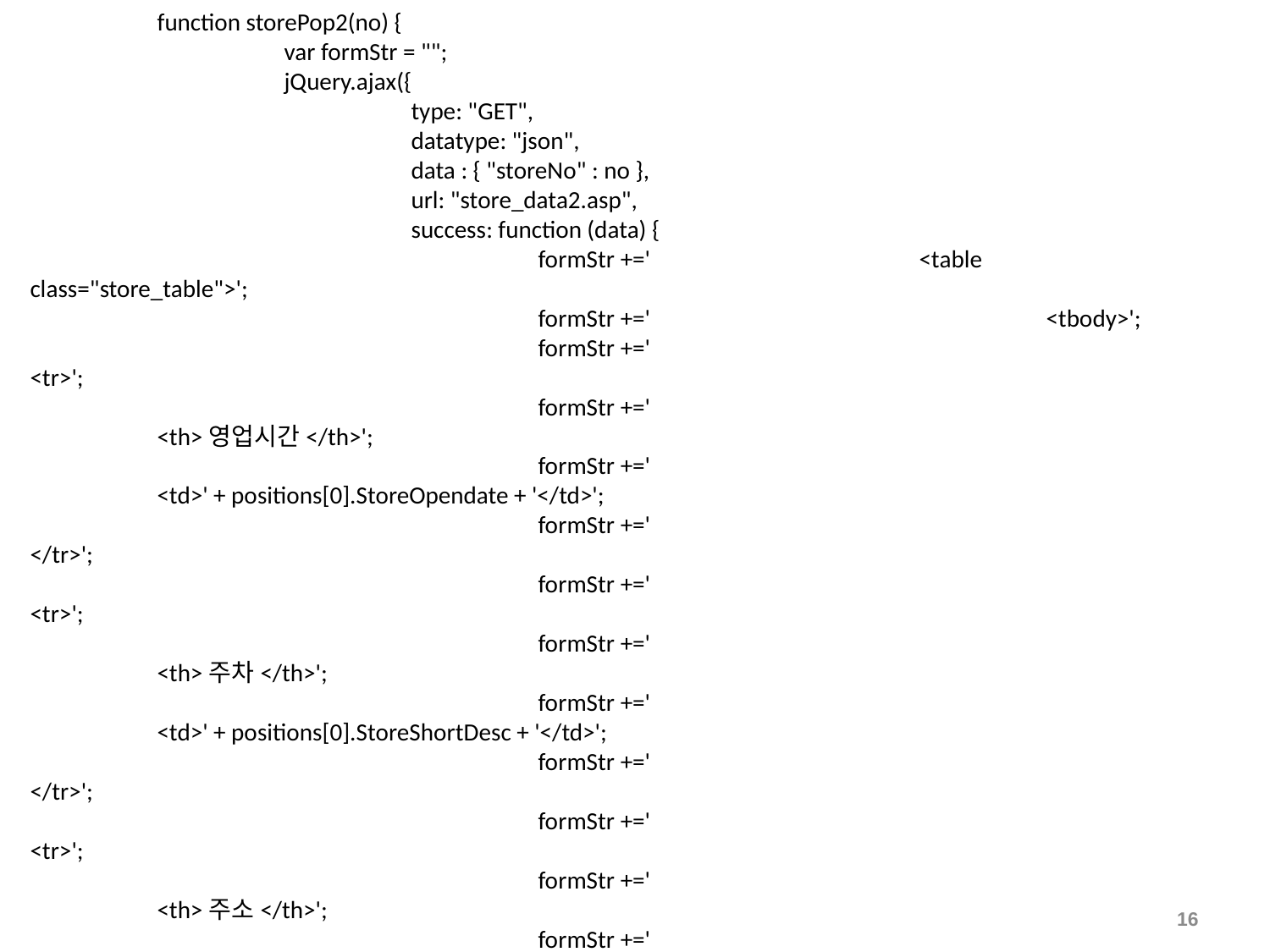

function storePop2(no) {
		var formStr = "";
		jQuery.ajax({
			type: "GET",
			datatype: "json",
			data : { "storeNo" : no },
			url: "store_data2.asp",
			success: function (data) {
				formStr +='			<table class="store_table">';
				formStr +='				<tbody>';
				formStr +='					<tr>';
				formStr +='						<th>영업시간</th>';
				formStr +='						<td>' + positions[0].StoreOpendate + '</td>';
				formStr +='					</tr>';
				formStr +='					<tr>';
				formStr +='						<th>주차</th>';
				formStr +='						<td>' + positions[0].StoreShortDesc + '</td>';
				formStr +='					</tr>';
				formStr +='					<tr>';
				formStr +='						<th>주소</th>';
				formStr +='						<td>' + positions[0].StoreAddress + '  <!--span class="lot">(' + positions[0].StoreAddress  + ')</span--></td>';
				formStr +='					</tr>';
				formStr +='					<tr>';
				formStr +='						<th>전화번호</th>';
				formStr +='						<td>' + positions[0].StoreTel + '</td>';
				formStr +='					</tr>';
/*
				formStr +='					<tr>';
				formStr +='						<th>매장 이메일</th>';
				formStr +='						<td>' + positions[0].StoreEmail + '</td>';
				formStr +='					</tr>';
*/				….
16